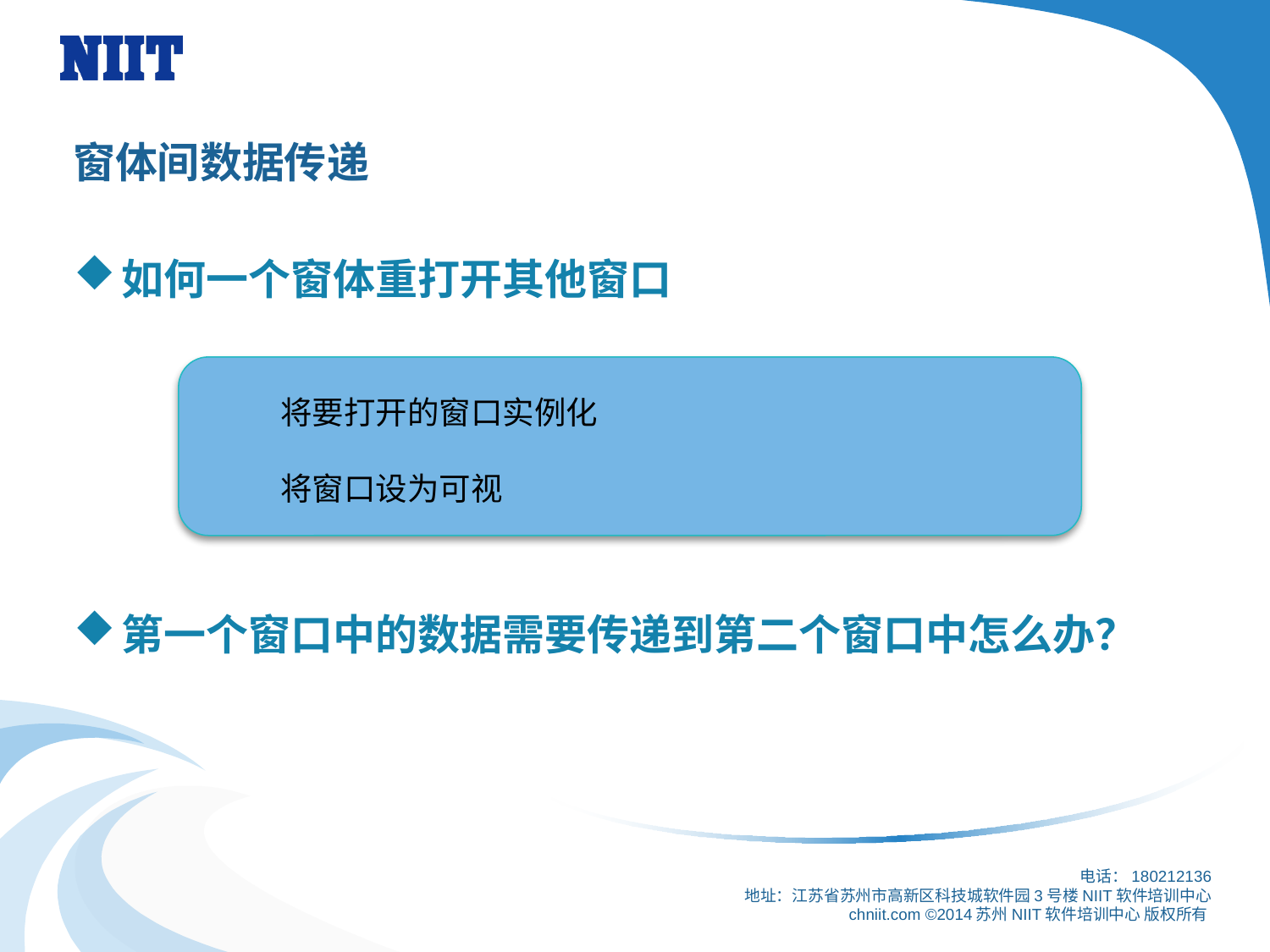

# 窗体间数据传递
如何一个窗体重打开其他窗口

第一个窗口中的数据需要传递到第二个窗口中怎么办？

将要打开的窗口实例化

将窗口设为可视